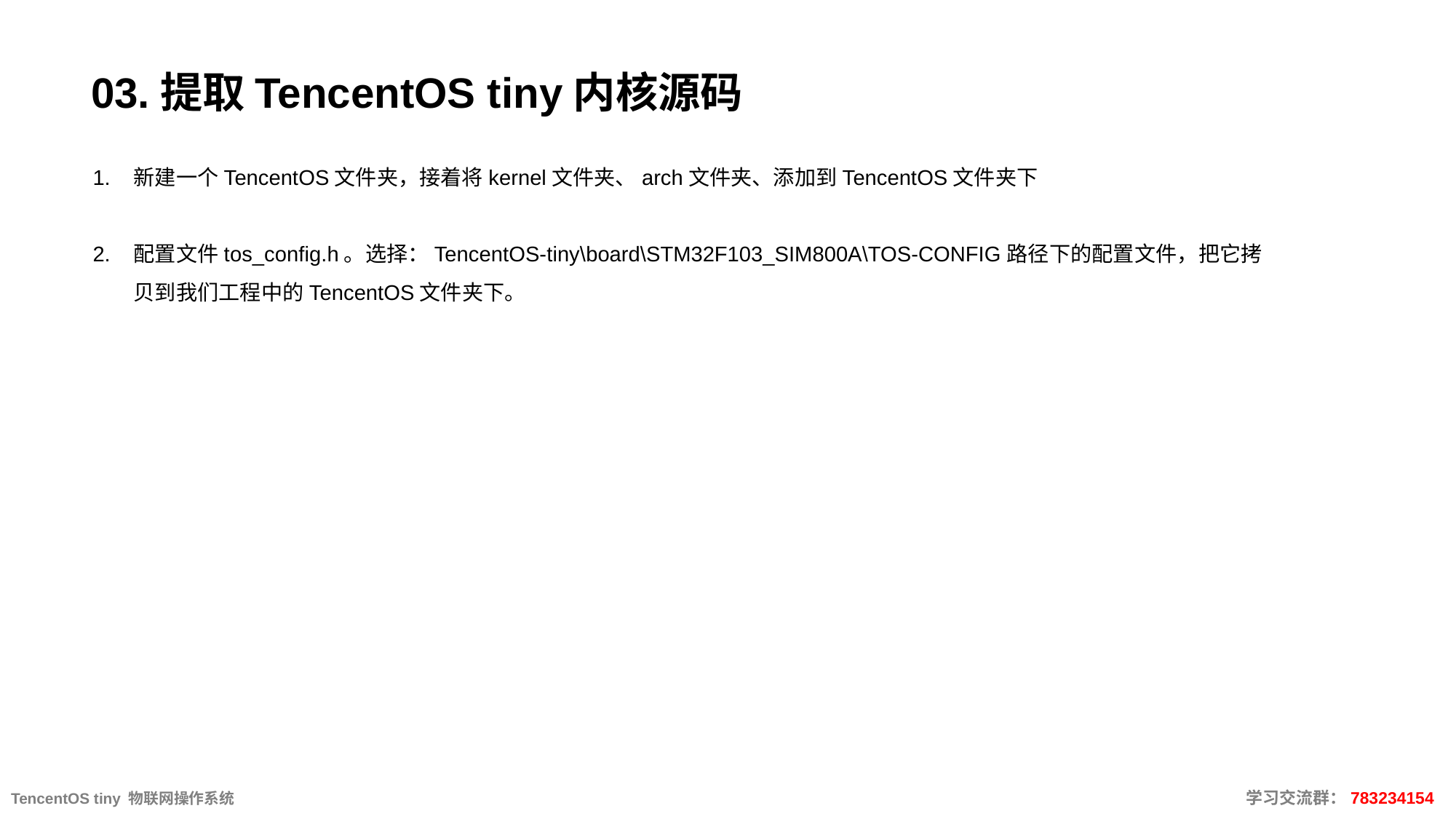

# 03.提取TencentOS tiny内核源码
新建一个TencentOS文件夹，接着将kernel文件夹、arch文件夹、添加到TencentOS文件夹下

配置文件tos_config.h。选择：TencentOS-tiny\board\STM32F103_SIM800A\TOS-CONFIG路径下的配置文件，把它拷贝到我们工程中的TencentOS文件夹下。

TencentOS tiny 物联网操作系统									          学习交流群：783234154